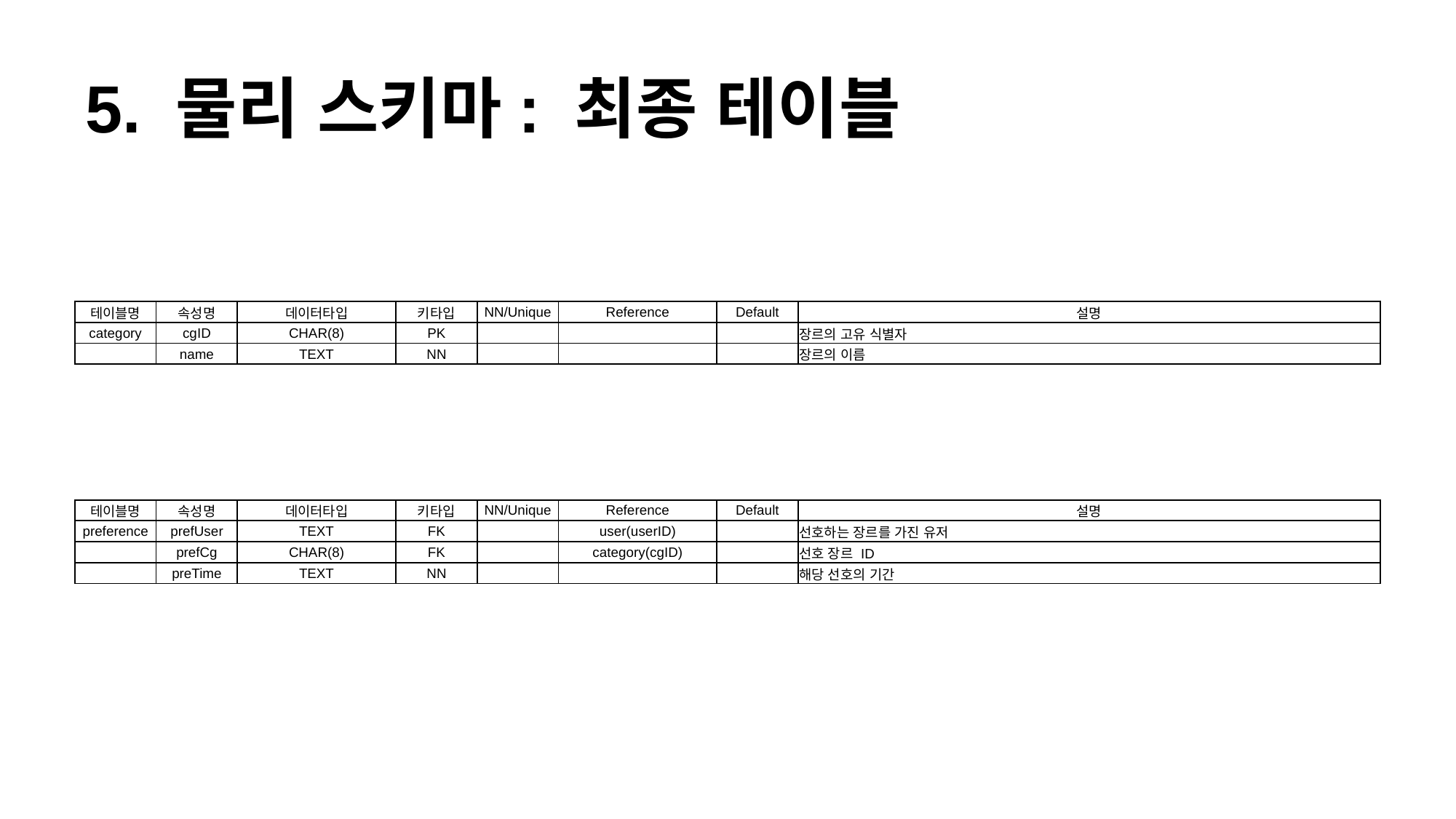

# 5. 물리 스키마: 최종 테이블
| 테이블명 | 속성명 | 데이터타입 | 키타입 | NN/Unique | Reference | Default | 설명 |
| --- | --- | --- | --- | --- | --- | --- | --- |
| category | cgID | CHAR(8) | PK |  |  |  | 장르의 고유 식별자 |
|  | name | TEXT | NN |  |  |  | 장르의 이름 |
| 테이블명 | 속성명 | 데이터타입 | 키타입 | NN/Unique | Reference | Default | 설명 |
| --- | --- | --- | --- | --- | --- | --- | --- |
| preference | prefUser | TEXT | FK |  | user(userID) |  | 선호하는 장르를 가진 유저 |
|  | prefCg | CHAR(8) | FK |  | category(cgID) |  | 선호 장르 ID |
|  | preTime | TEXT | NN |  |  |  | 해당 선호의 기간 |